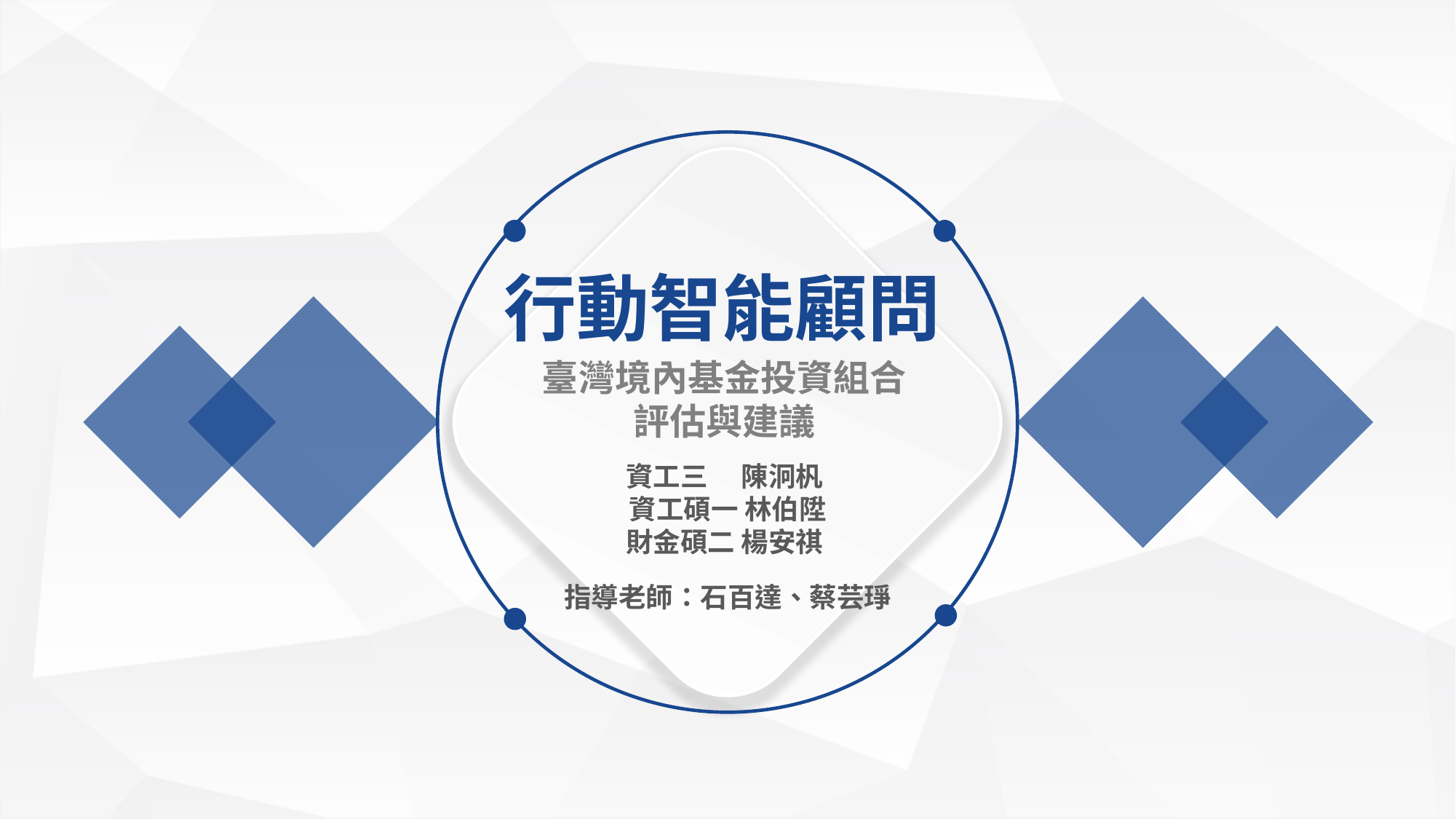

行動智能顧問

臺灣境內基金投資組合
評估與建議

資工三　 陳泂杋
資工碩一 林伯陞
財金碩二 楊安祺
指導老師：石百達、蔡芸琤